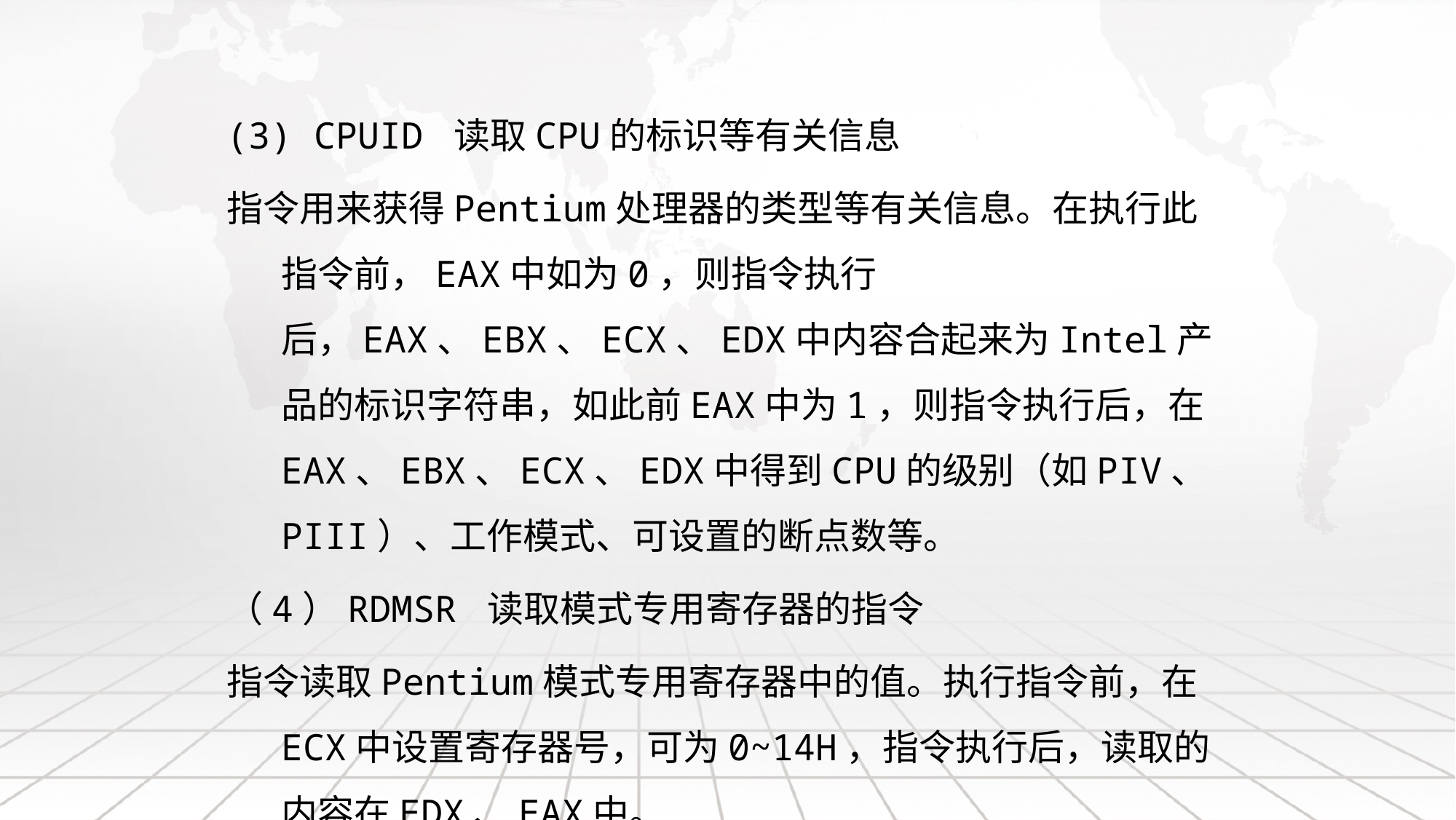

(3) CPUID 读取CPU的标识等有关信息
指令用来获得Pentium处理器的类型等有关信息。在执行此指令前，EAX中如为0，则指令执行后，EAX、EBX、ECX、EDX中内容合起来为Intel产品的标识字符串，如此前EAX中为1，则指令执行后，在EAX、EBX、ECX、EDX中得到CPU的级别（如PIV、PIII）、工作模式、可设置的断点数等。
（4）RDMSR 读取模式专用寄存器的指令
指令读取Pentium模式专用寄存器中的值。执行指令前，在ECX中设置寄存器号，可为0~14H，指令执行后，读取的内容在EDX、EAX中。